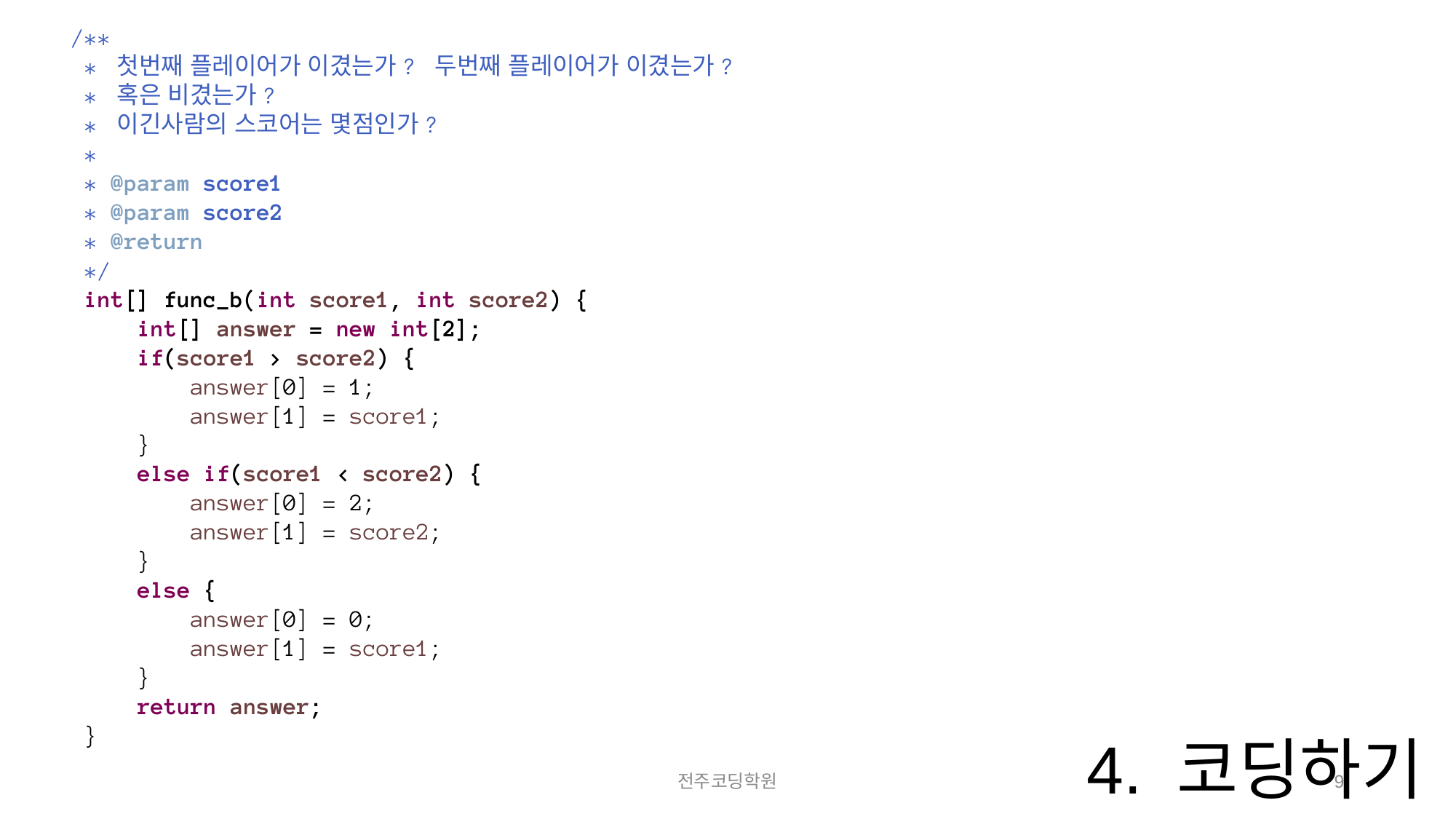

/**
    * 첫번째 플레이어가 이겼는가? 두번째 플레이어가 이겼는가?
    * 혹은 비겼는가?
    * 이긴사람의 스코어는 몇점인가?
    *
    * @param score1
    * @param score2
    * @return
    */
    int[] func_b(int score1, int score2) {
        int[] answer = new int[2];
        if(score1 > score2) {
            answer[0] = 1;
            answer[1] = score1;
        }
        else if(score1 < score2) {
            answer[0] = 2;
            answer[1] = score2;
        }
        else {
            answer[0] = 0;
            answer[1] = score1;
        }
        return answer;
    }

# 4. 코딩하기
전주코딩학원
9